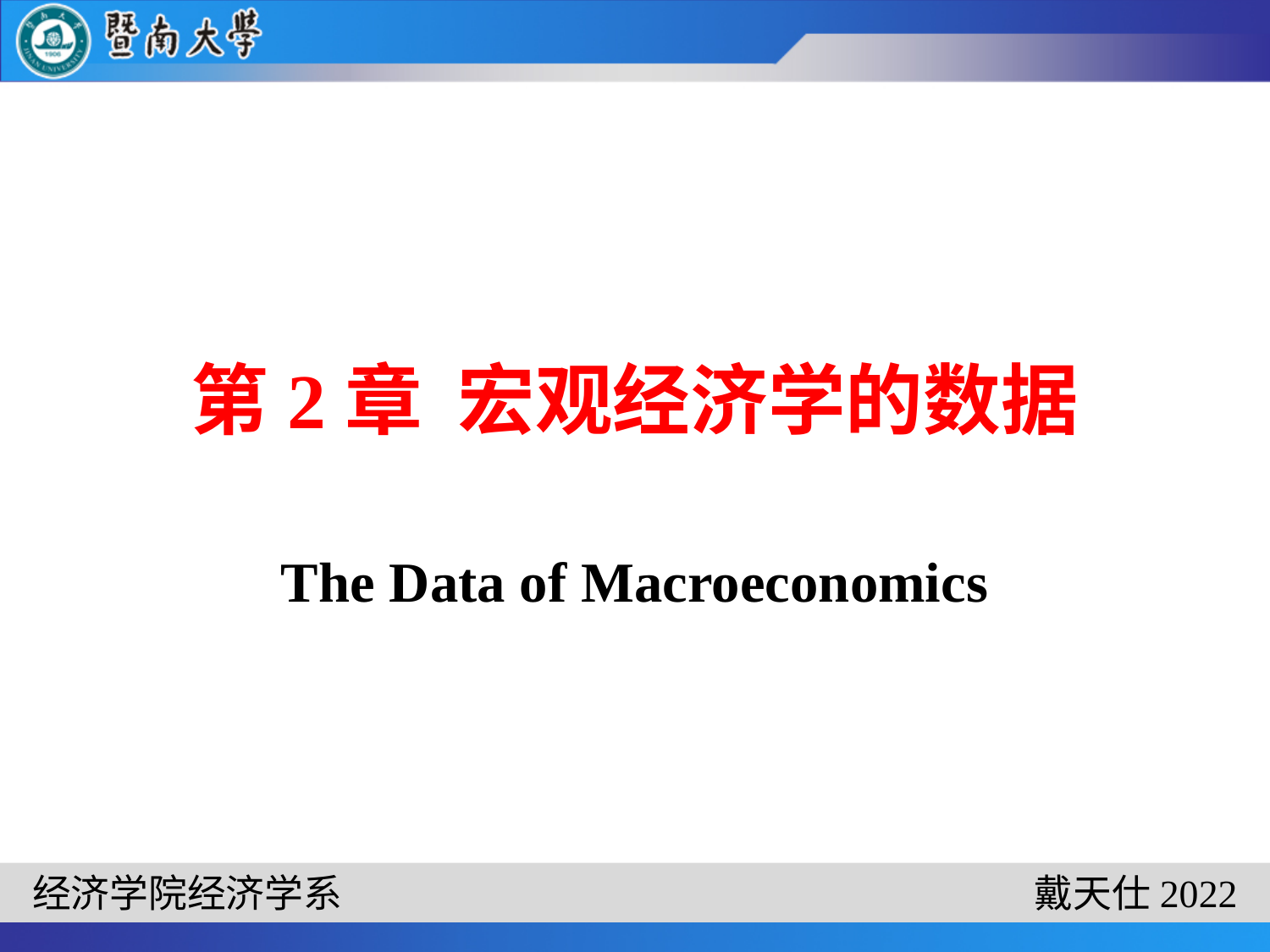

# 第2章  宏观经济学的数据
The Data of Macroeconomics